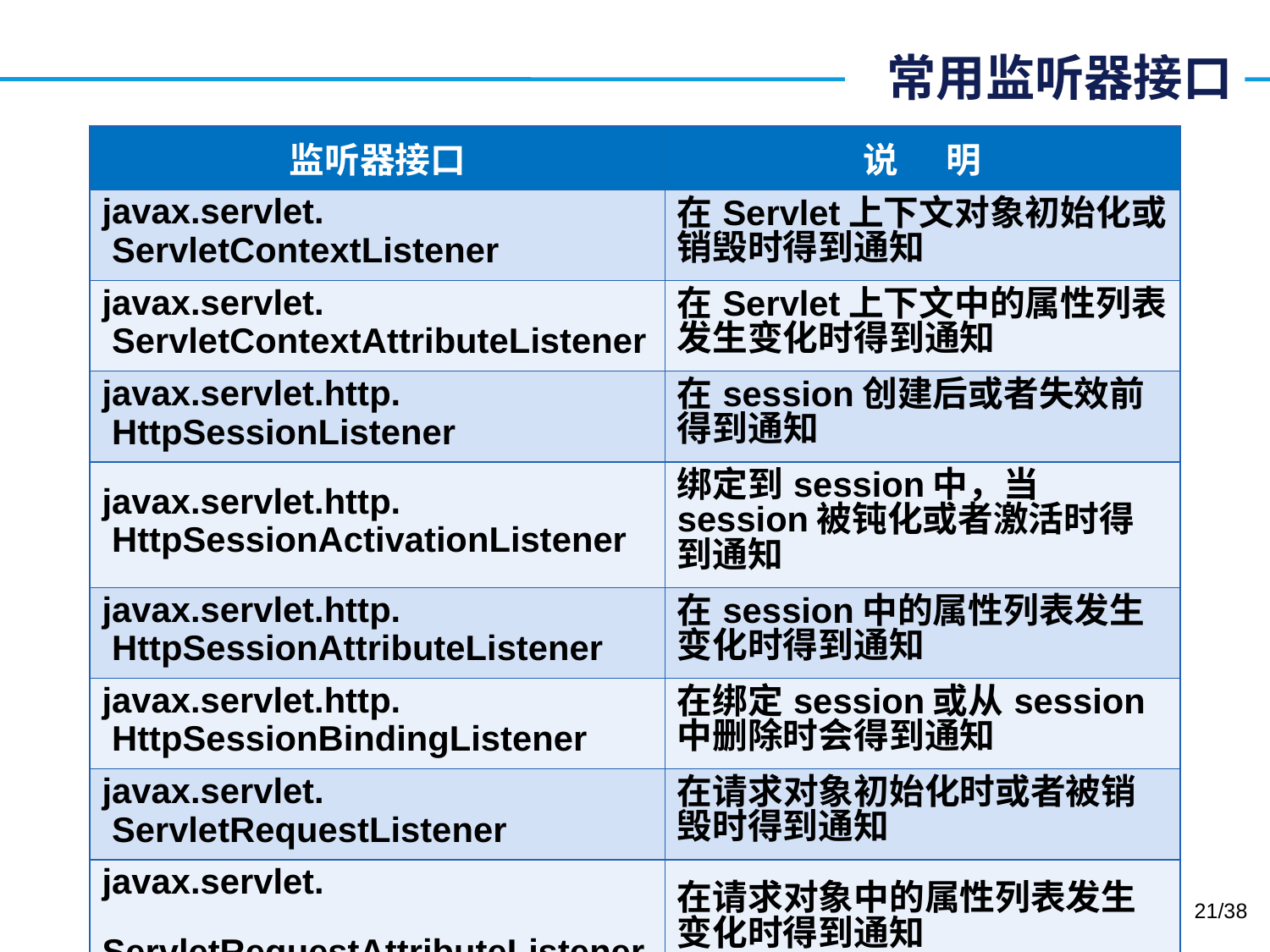

# 常用监听器接口
| 监听器接口 | 说 明 |
| --- | --- |
| javax.servlet. ServletContextListener | 在Servlet上下文对象初始化或销毁时得到通知 |
| javax.servlet. ServletContextAttributeListener | 在Servlet上下文中的属性列表发生变化时得到通知 |
| javax.servlet.http. HttpSessionListener | 在session创建后或者失效前得到通知 |
| javax.servlet.http. HttpSessionActivationListener | 绑定到session中，当session被钝化或者激活时得到通知 |
| javax.servlet.http. HttpSessionAttributeListener | 在session中的属性列表发生变化时得到通知 |
| javax.servlet.http. HttpSessionBindingListener | 在绑定session或从session中删除时会得到通知 |
| javax.servlet. ServletRequestListener | 在请求对象初始化时或者被销毁时得到通知 |
| javax.servlet. ServletRequestAttributeListener | 在请求对象中的属性列表发生变化时得到通知 |

21/38